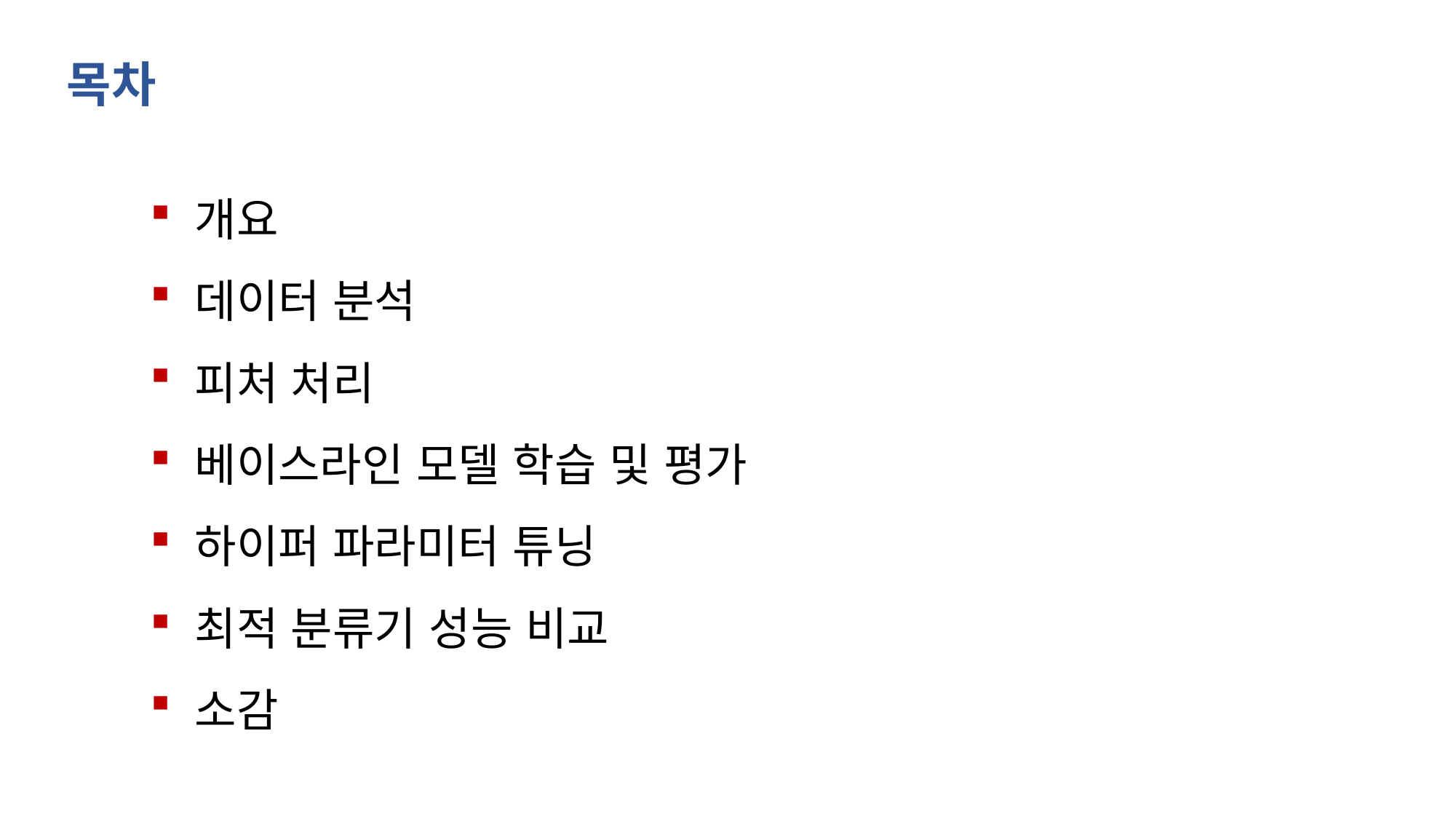

목차
 개요
 데이터 분석
 피처 처리
 베이스라인 모델 학습 및 평가
 하이퍼 파라미터 튜닝
 최적 분류기 성능 비교
 소감